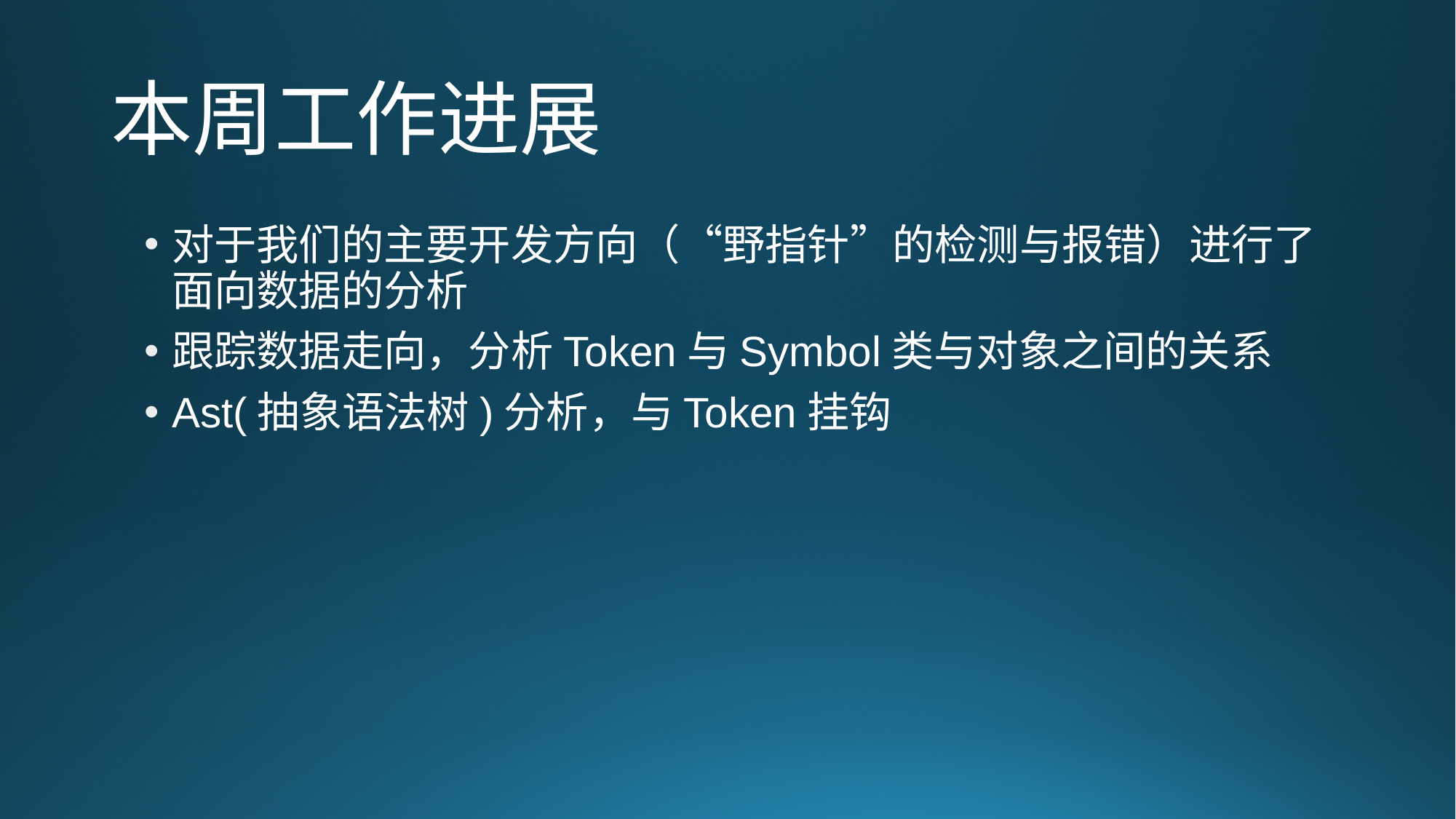

# 本周工作进展
对于我们的主要开发方向（“野指针”的检测与报错）进行了面向数据的分析
跟踪数据走向，分析Token与Symbol类与对象之间的关系
Ast(抽象语法树)分析，与Token挂钩